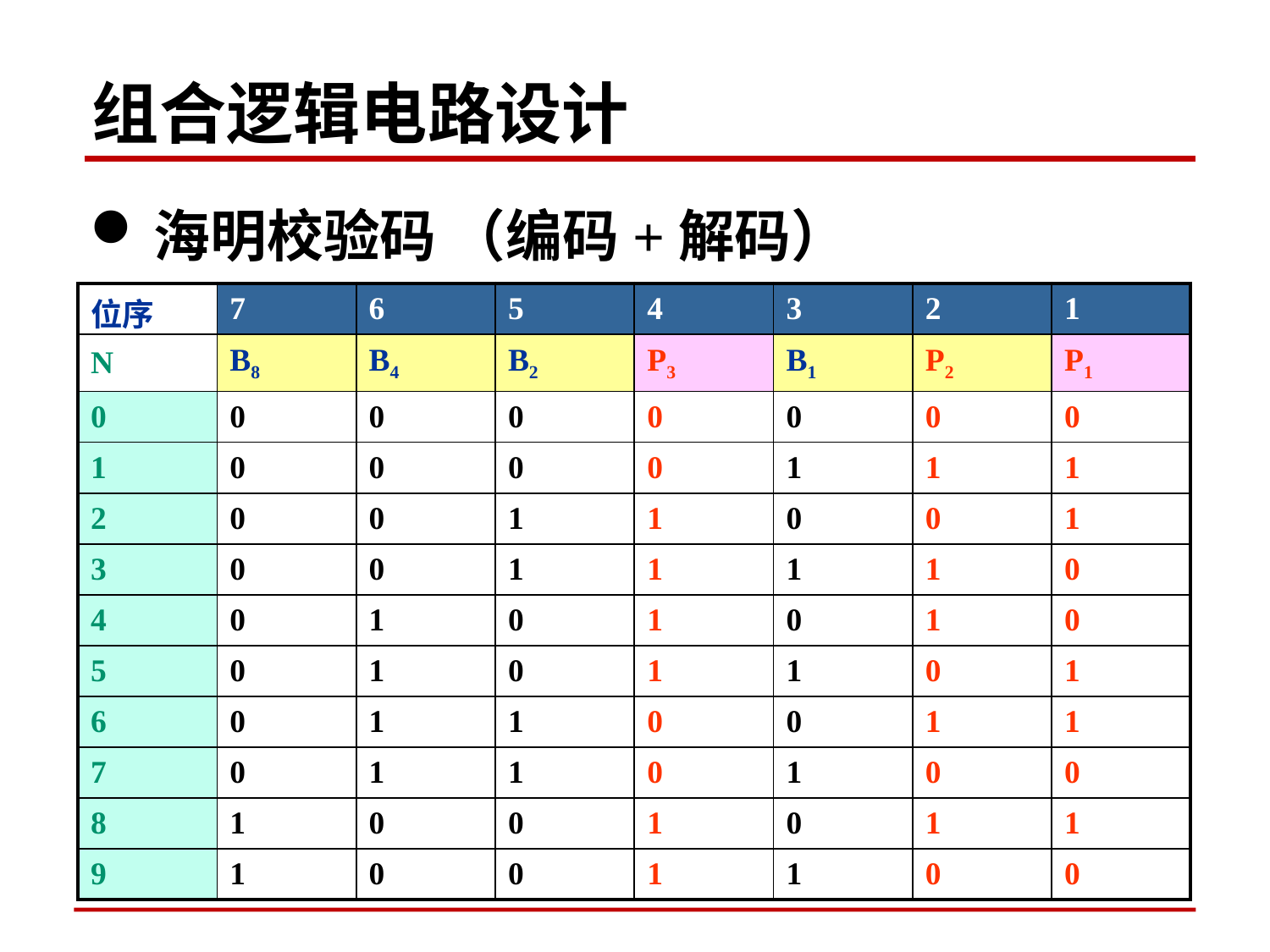

组合逻辑电路设计
海明校验码 （编码+解码）
| 位序 | 7 | 6 | 5 | 4 | 3 | 2 | 1 |
| --- | --- | --- | --- | --- | --- | --- | --- |
| N | B8 | B4 | B2 | P3 | B1 | P2 | P1 |
| 0 | 0 | 0 | 0 | 0 | 0 | 0 | 0 |
| 1 | 0 | 0 | 0 | 0 | 1 | 1 | 1 |
| 2 | 0 | 0 | 1 | 1 | 0 | 0 | 1 |
| 3 | 0 | 0 | 1 | 1 | 1 | 1 | 0 |
| 4 | 0 | 1 | 0 | 1 | 0 | 1 | 0 |
| 5 | 0 | 1 | 0 | 1 | 1 | 0 | 1 |
| 6 | 0 | 1 | 1 | 0 | 0 | 1 | 1 |
| 7 | 0 | 1 | 1 | 0 | 1 | 0 | 0 |
| 8 | 1 | 0 | 0 | 1 | 0 | 1 | 1 |
| 9 | 1 | 0 | 0 | 1 | 1 | 0 | 0 |